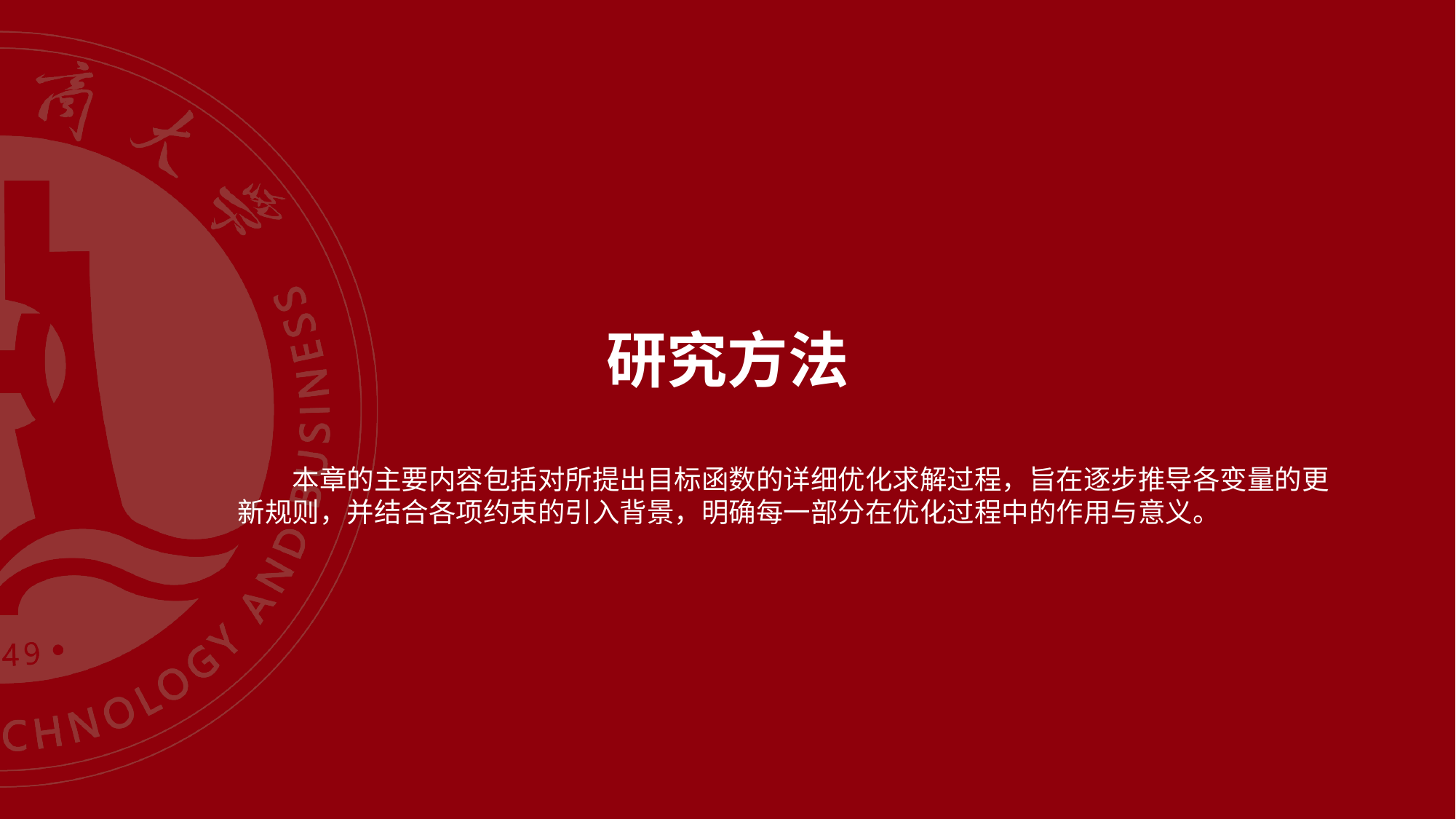

# 研究方法
本章的主要内容包括对所提出目标函数的详细优化求解过程，旨在逐步推导各变量的更新规则，并结合各项约束的引入背景，明确每一部分在优化过程中的作用与意义。